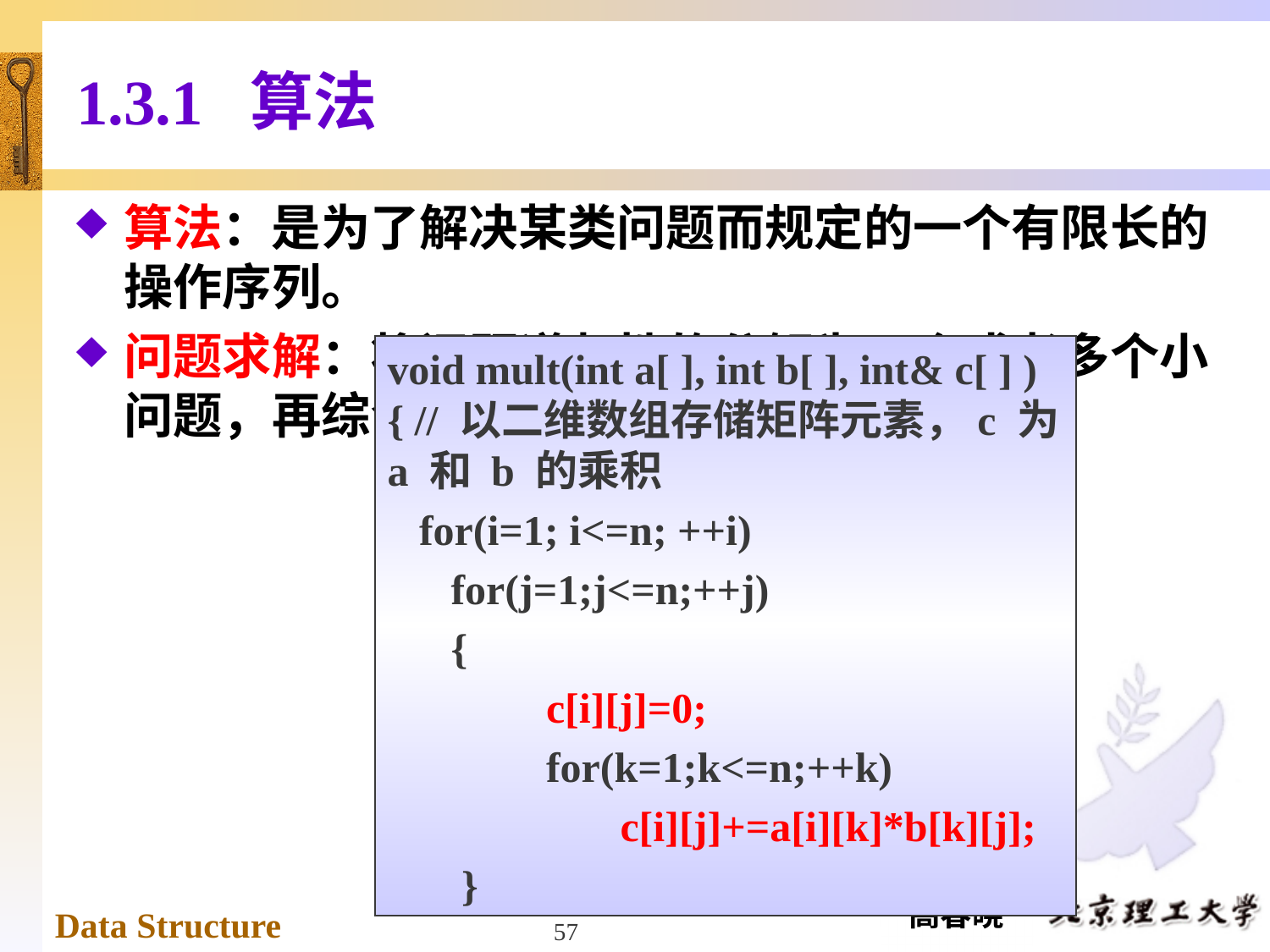

# 1.3.1  算法
算法：是为了解决某类问题而规定的一个有限长的操作序列。
问题求解：将问题递归性的分解为一个或者多个小问题，再综合子问题的解决方案。
void mult(int a[ ], int b[ ], int& c[ ] ) { // 以二维数组存储矩阵元素，c 为 a 和 b 的乘积
   for(i=1; i<=n; ++i)
      for(j=1;j<=n;++j)
      {
               c[i][j]=0;
               for(k=1;k<=n;++k)
                      c[i][j]+=a[i][k]*b[k][j];
       }
57